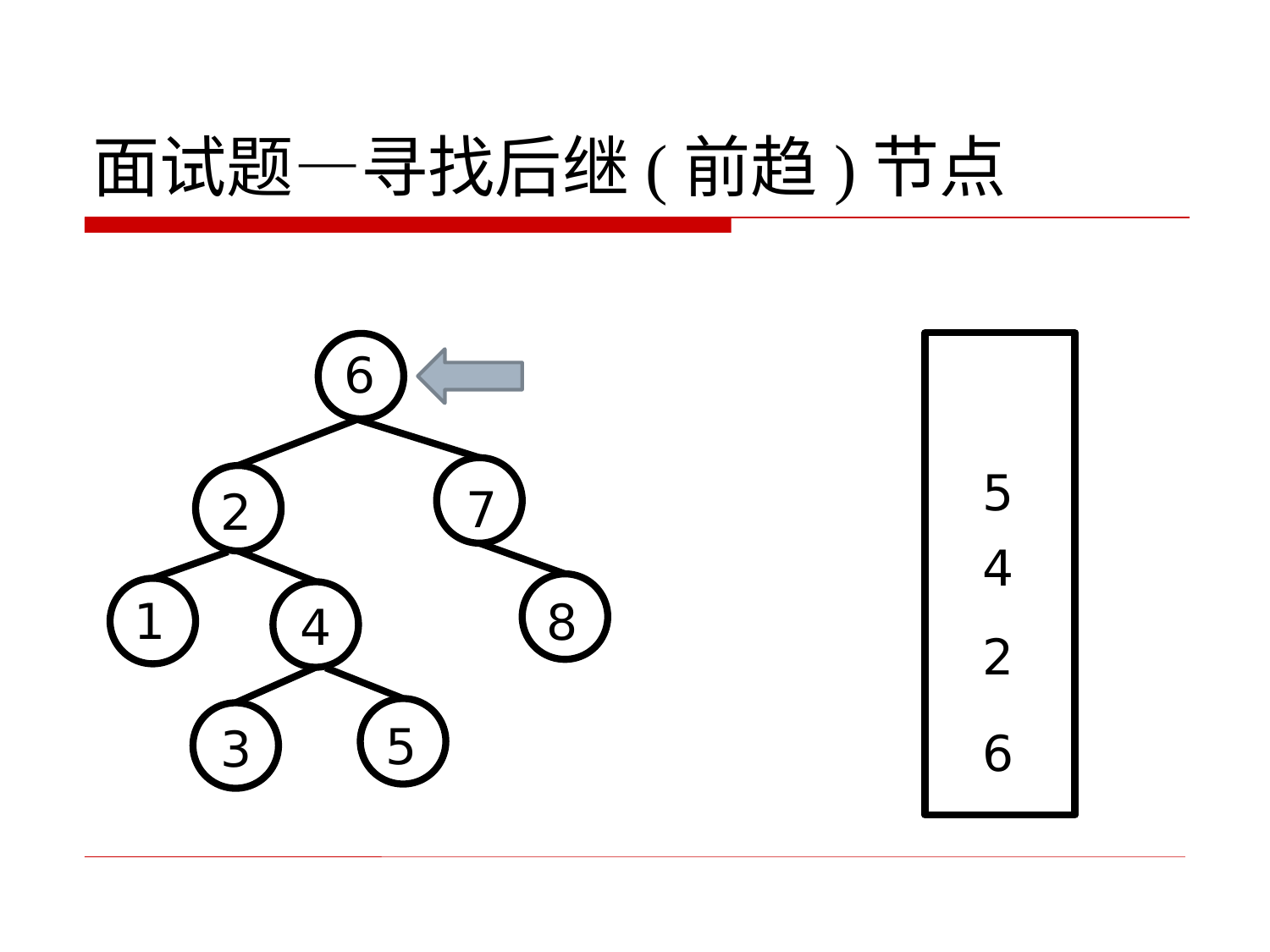

# 面试题—寻找后继(前趋)节点

6

7

2

8

1

4

5
3

5
4
2
6